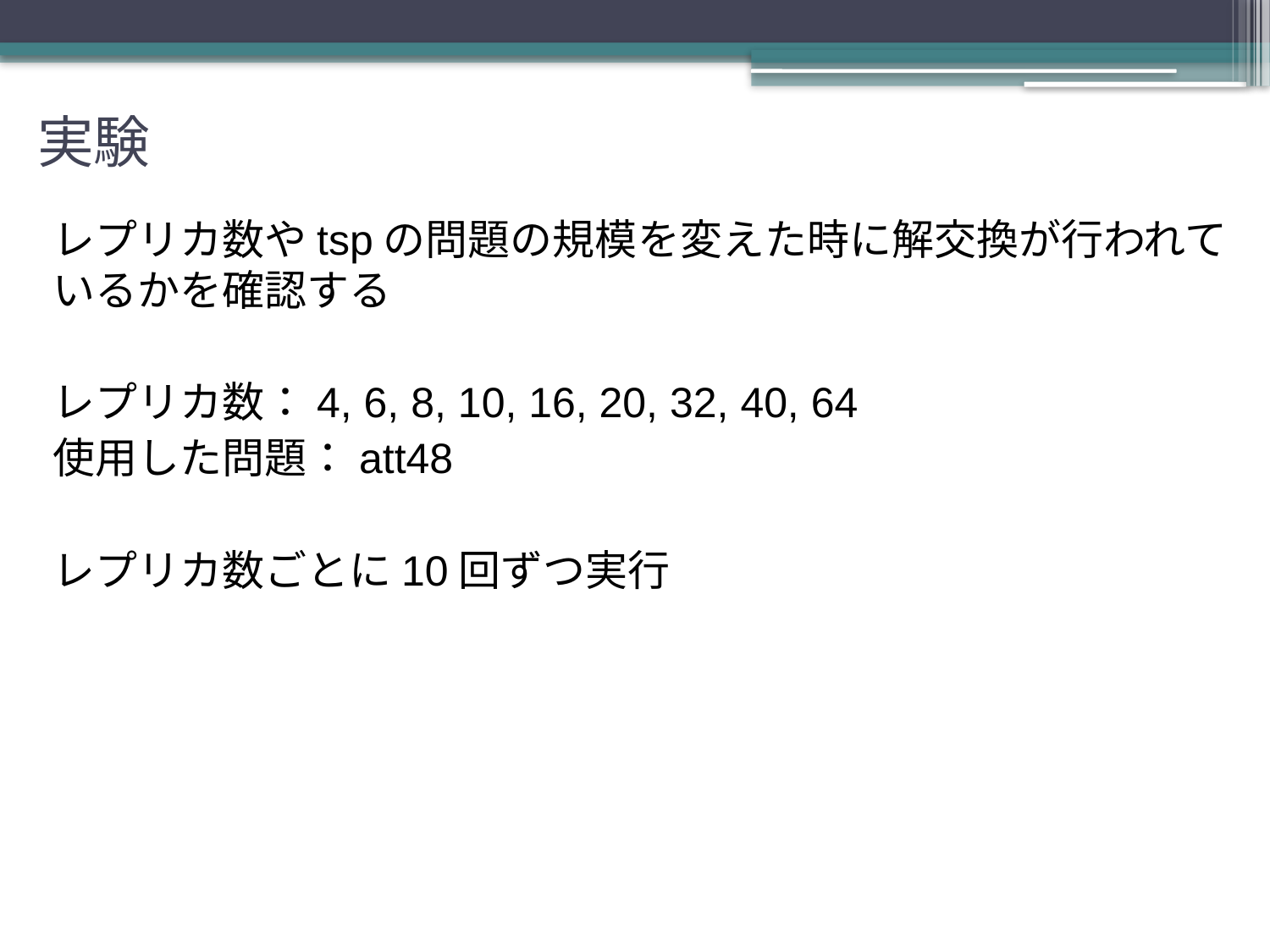

# 実験
レプリカ数やtspの問題の規模を変えた時に解交換が行われているかを確認する

レプリカ数：4, 6, 8, 10, 16, 20, 32, 40, 64
使用した問題：att48

レプリカ数ごとに10回ずつ実行